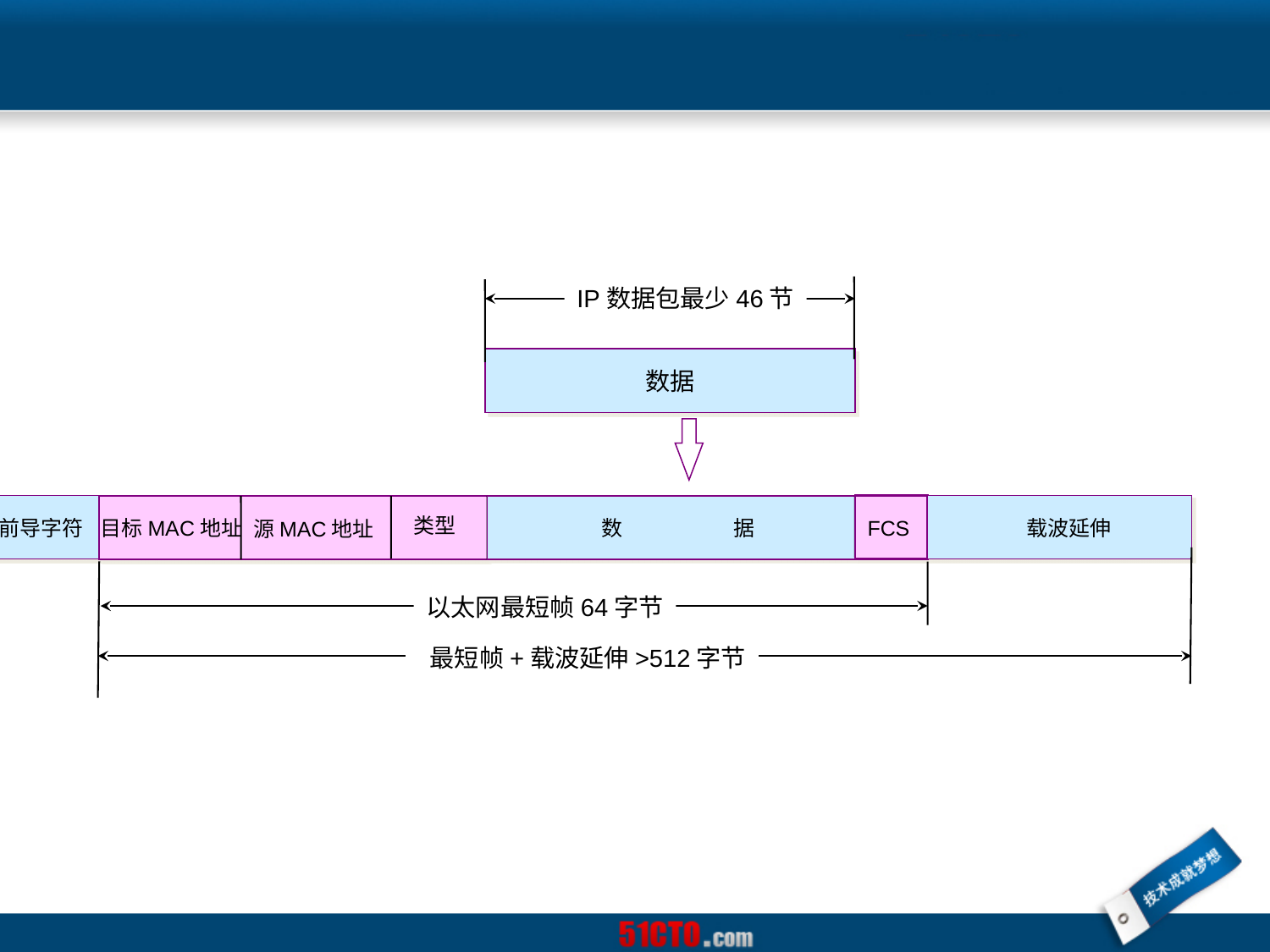

IP数据包最少46节

数据

   8字节前导字符
FCS
   载波延伸

          数                        据

类型
目标MAC地址

源MAC地址

以太网最短帧64字节
 最短帧+载波延伸>512字节